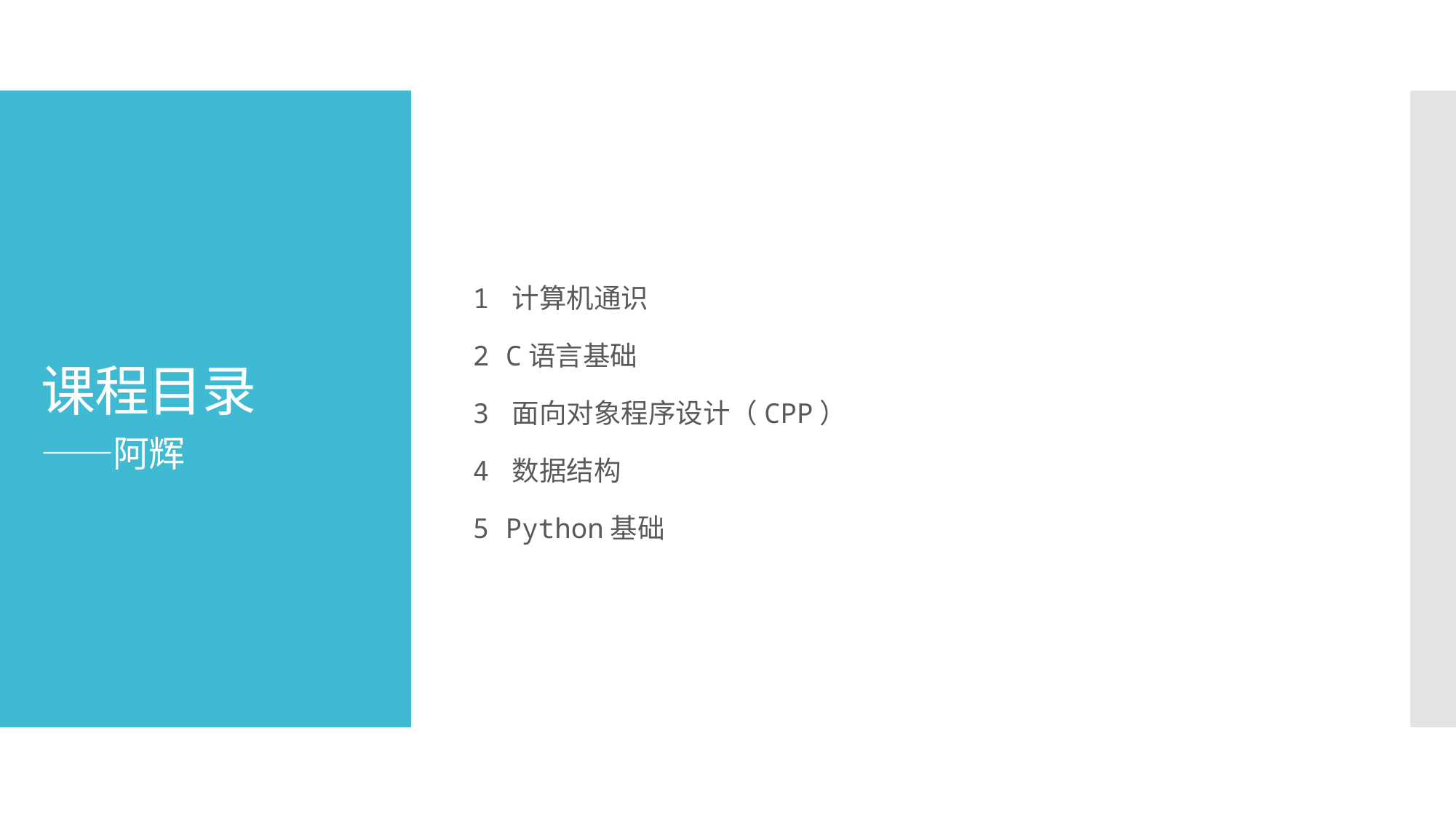

1 计算机通识
2 C语言基础
3 面向对象程序设计（CPP）
4 数据结构
5 Python基础
# 课程目录 ——阿辉